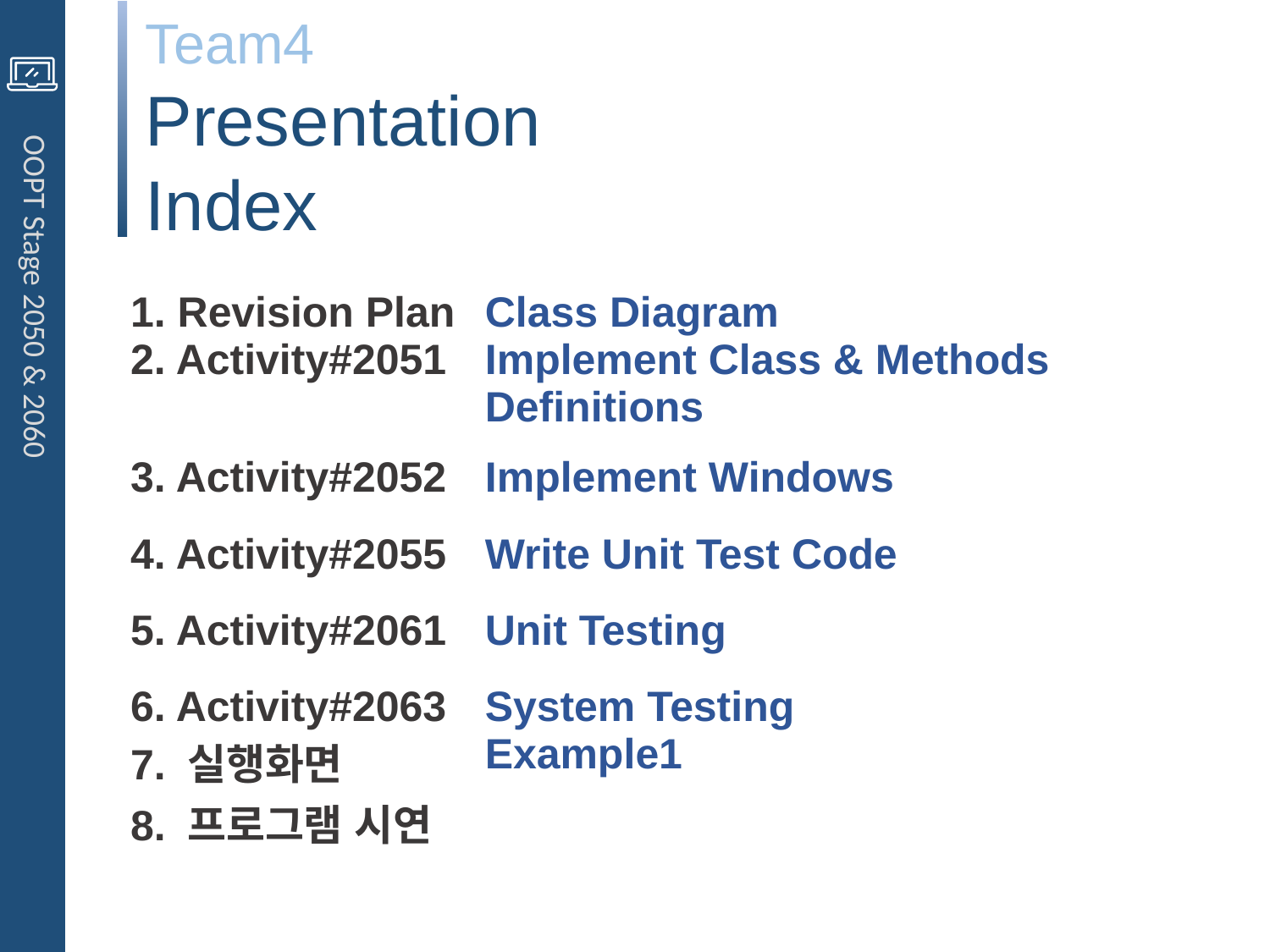

Team4
Presentation Index

OOPT Stage 2050 & 2060
| 1. Revision Plan 2. Activity#2051 | Class Diagram Implement Class & Methods Definitions |
| --- | --- |
| 3. Activity#2052 | Implement Windows |
| 4. Activity#2055 | Write Unit Test Code |
| 5. Activity#2061 | Unit Testing |
| 6. Activity#2063 7. 실행화면 8. 프로그램 시연 | System Testing Example1 |